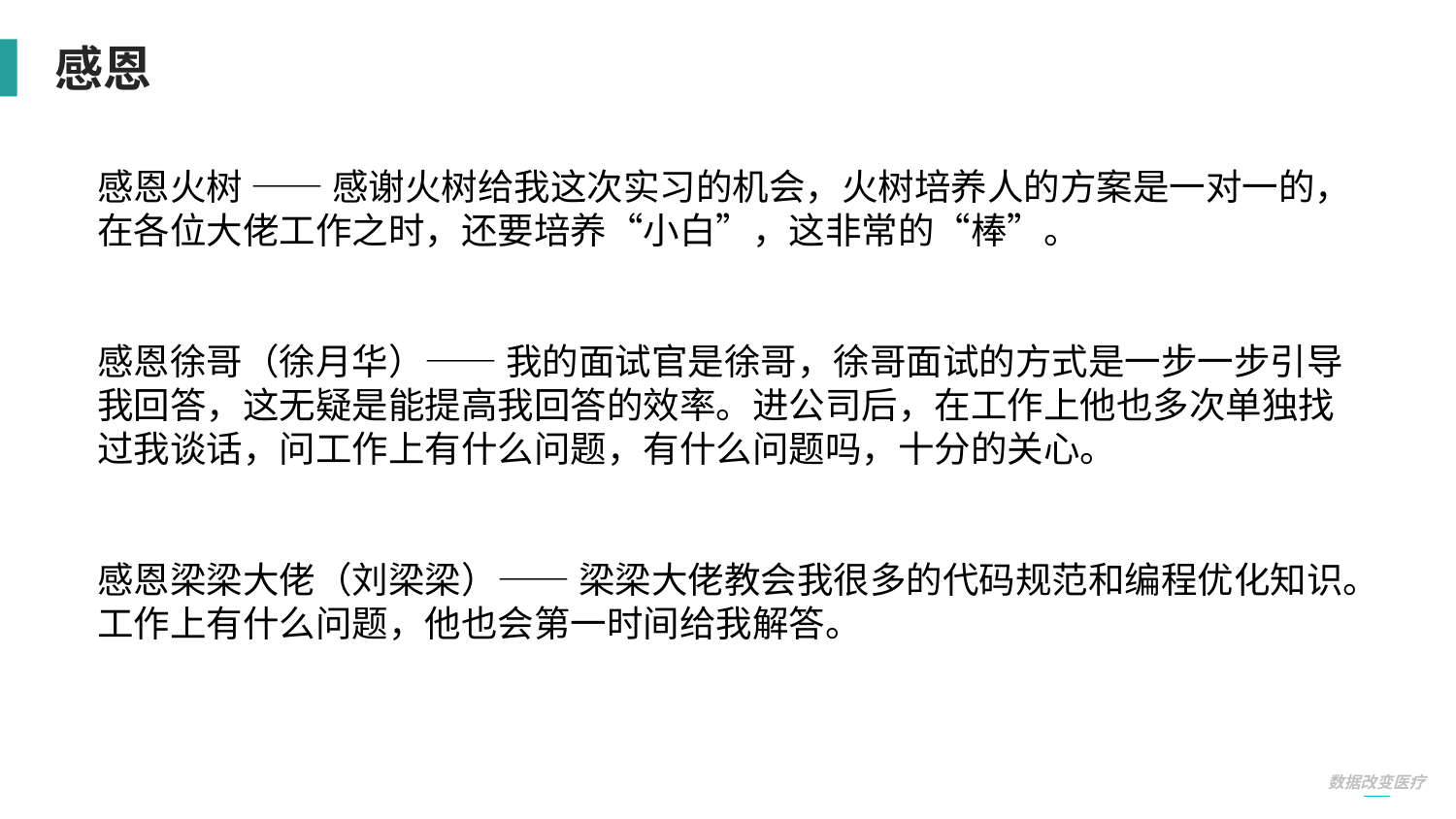

感恩

感恩火树 —— 感谢火树给我这次实习的机会，火树培养人的方案是一对一的，在各位大佬工作之时，还要培养“小白”，这非常的“棒”。

感恩徐哥（徐月华）—— 我的面试官是徐哥，徐哥面试的方式是一步一步引导我回答，这无疑是能提高我回答的效率。进公司后，在工作上他也多次单独找过我谈话，问工作上有什么问题，有什么问题吗，十分的关心。

感恩梁梁大佬（刘梁梁）—— 梁梁大佬教会我很多的代码规范和编程优化知识。
工作上有什么问题，他也会第一时间给我解答。
数据改变医疗